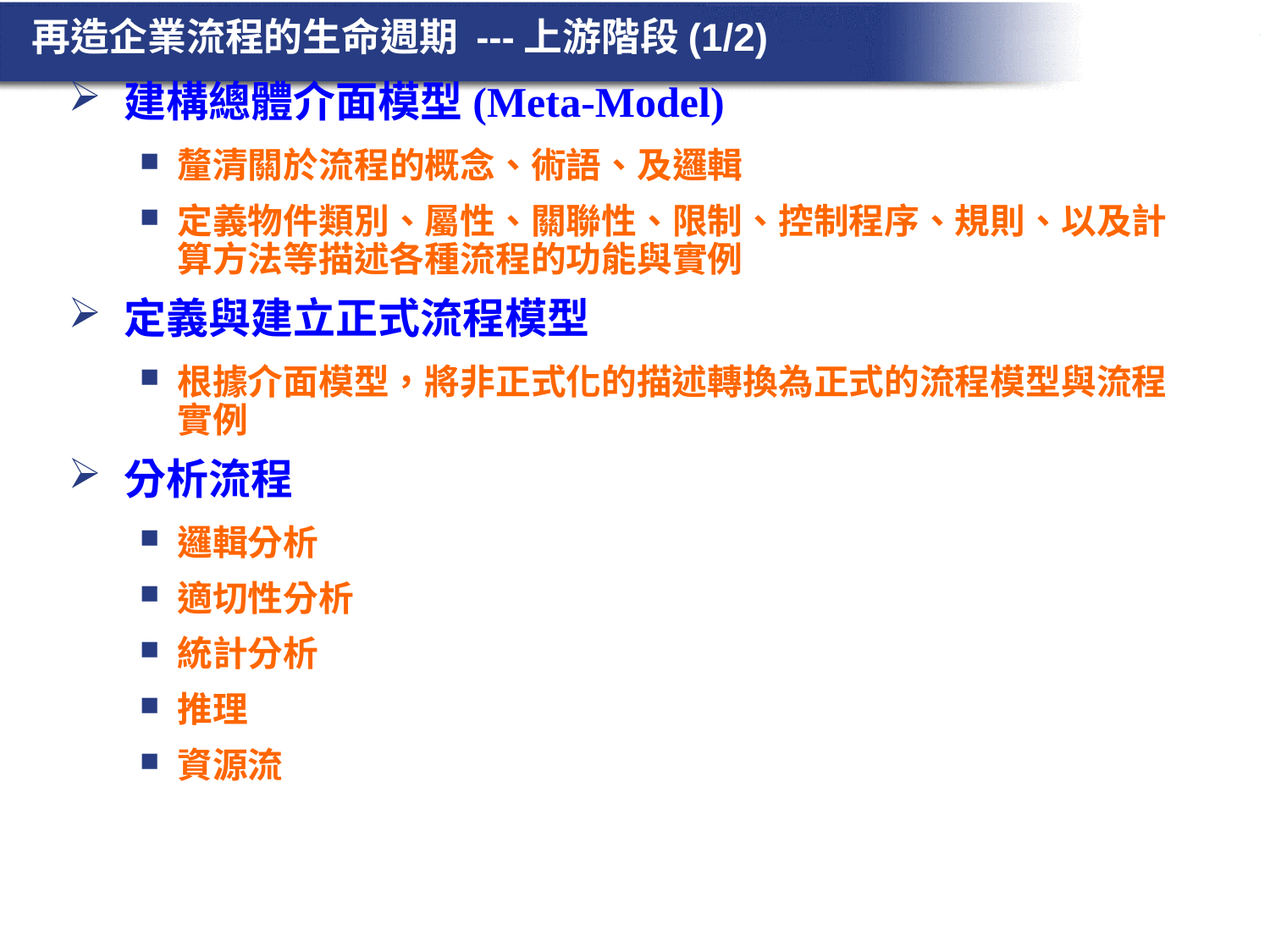

# 再造企業流程的生命週期 ---上游階段(1/2)
建構總體介面模型(Meta-Model)
釐清關於流程的概念、術語、及邏輯
定義物件類別、屬性、關聯性、限制、控制程序、規則、以及計算方法等描述各種流程的功能與實例
定義與建立正式流程模型
根據介面模型，將非正式化的描述轉換為正式的流程模型與流程實例
分析流程
邏輯分析
適切性分析
統計分析
推理
資源流